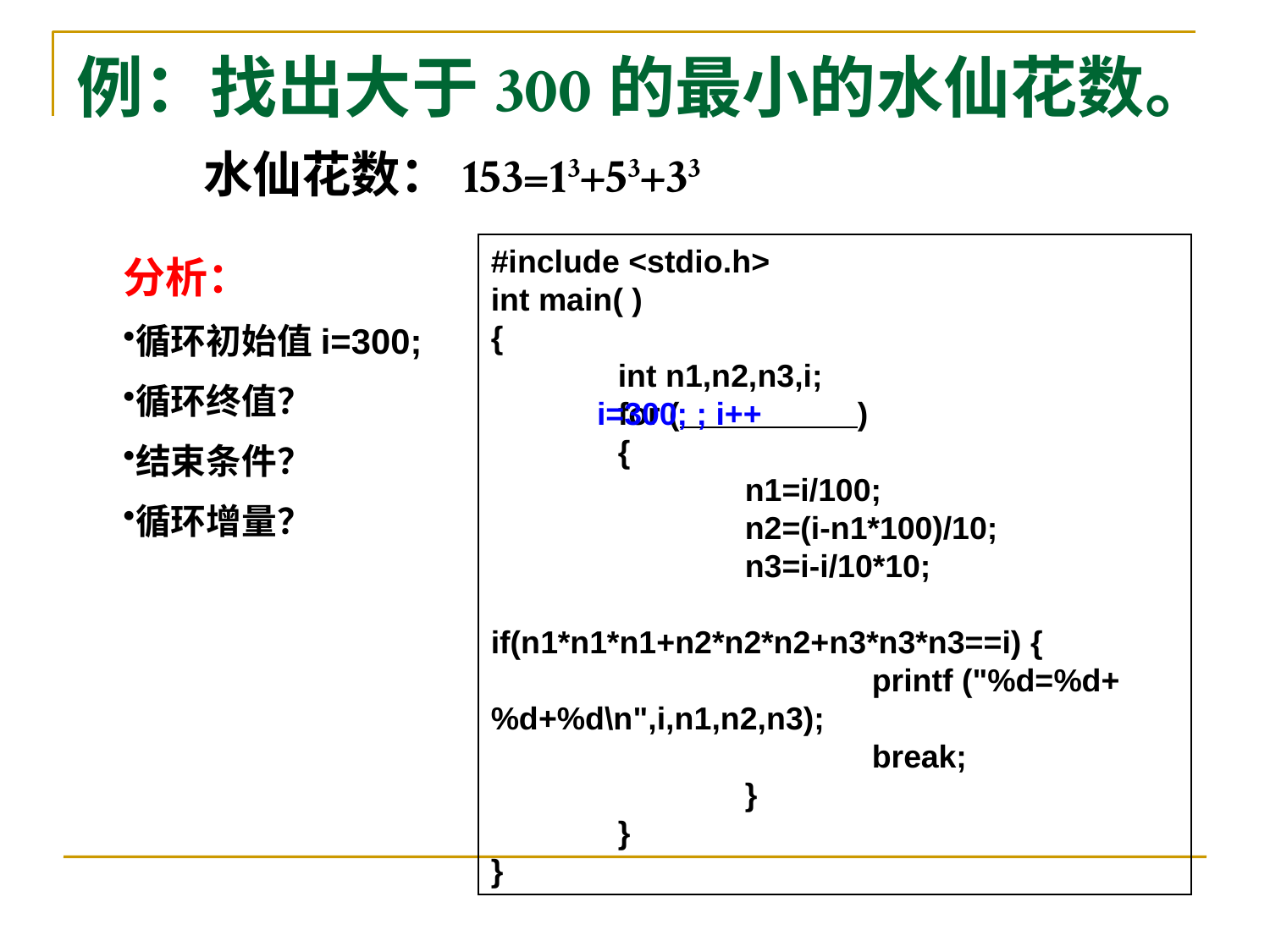

# 例：找出大于300的最小的水仙花数。	水仙花数：153=13+53+33
#include <stdio.h>
int main( )
{
	int n1,n2,n3,i;
	for (                    )
	{
		n1=i/100;
		n2=(i-n1*100)/10;
		n3=i-i/10*10;
		if(n1*n1*n1+n2*n2*n2+n3*n3*n3==i) {
			printf ("%d=%d+%d+%d\n",i,n1,n2,n3);
			break;
		}
	}
}
分析：
循环初始值i=300;
循环终值？
结束条件？
循环增量？
i=300; ; i++